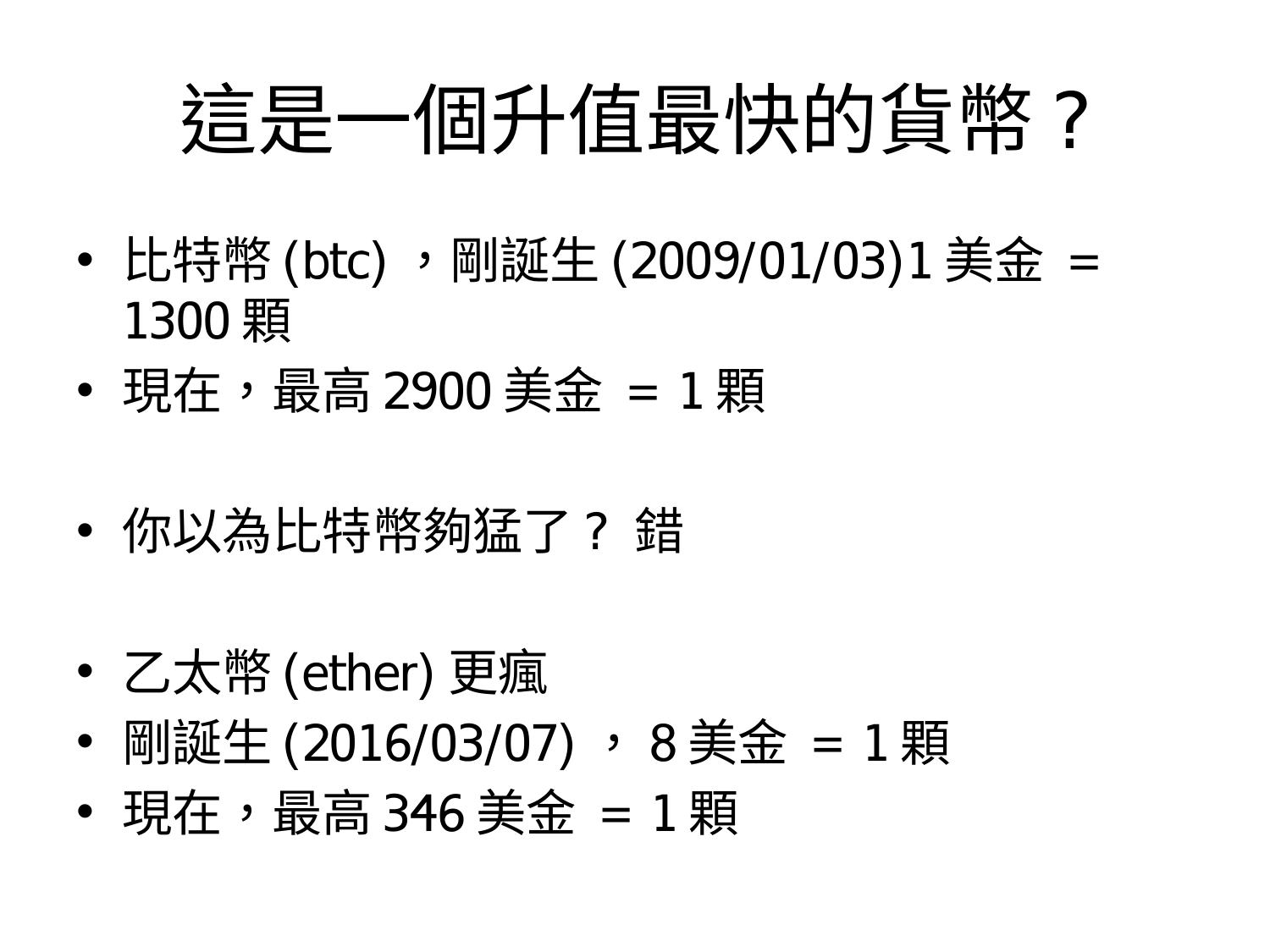

# 這是一個升值最快的貨幣?
比特幣(btc)，剛誕生(2009/01/03)1美金 = 1300顆
現在，最高2900美金 = 1顆

你以為比特幣夠猛了? 錯

乙太幣(ether)更瘋
剛誕生(2016/03/07)，8美金 = 1顆
現在，最高346美金 = 1顆